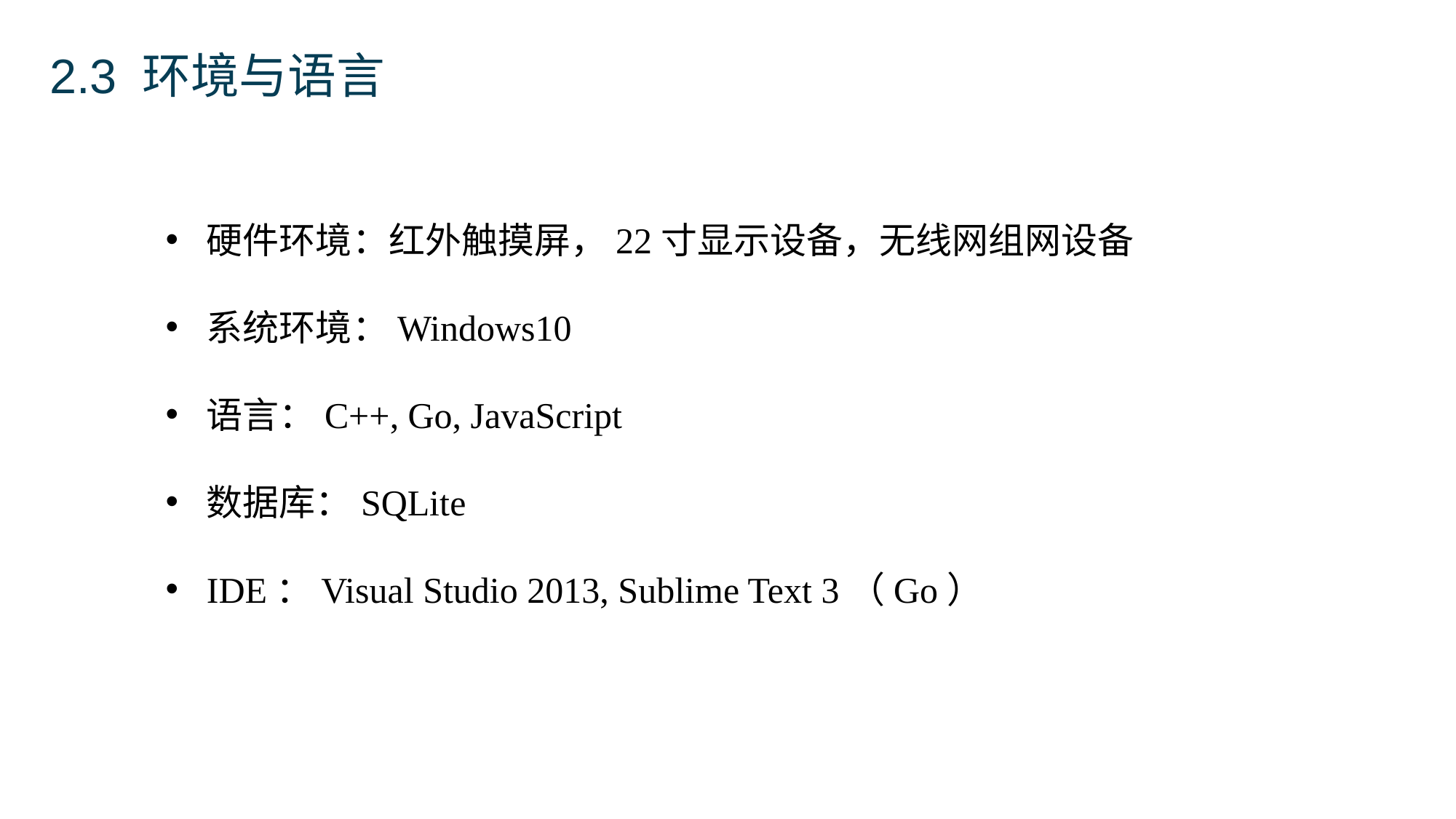

2.3 环境与语言
硬件环境：红外触摸屏，22寸显示设备，无线网组网设备

系统环境：Windows10

语言：C++, Go, JavaScript

数据库：SQLite

IDE：Visual Studio 2013, Sublime Text 3（Go）